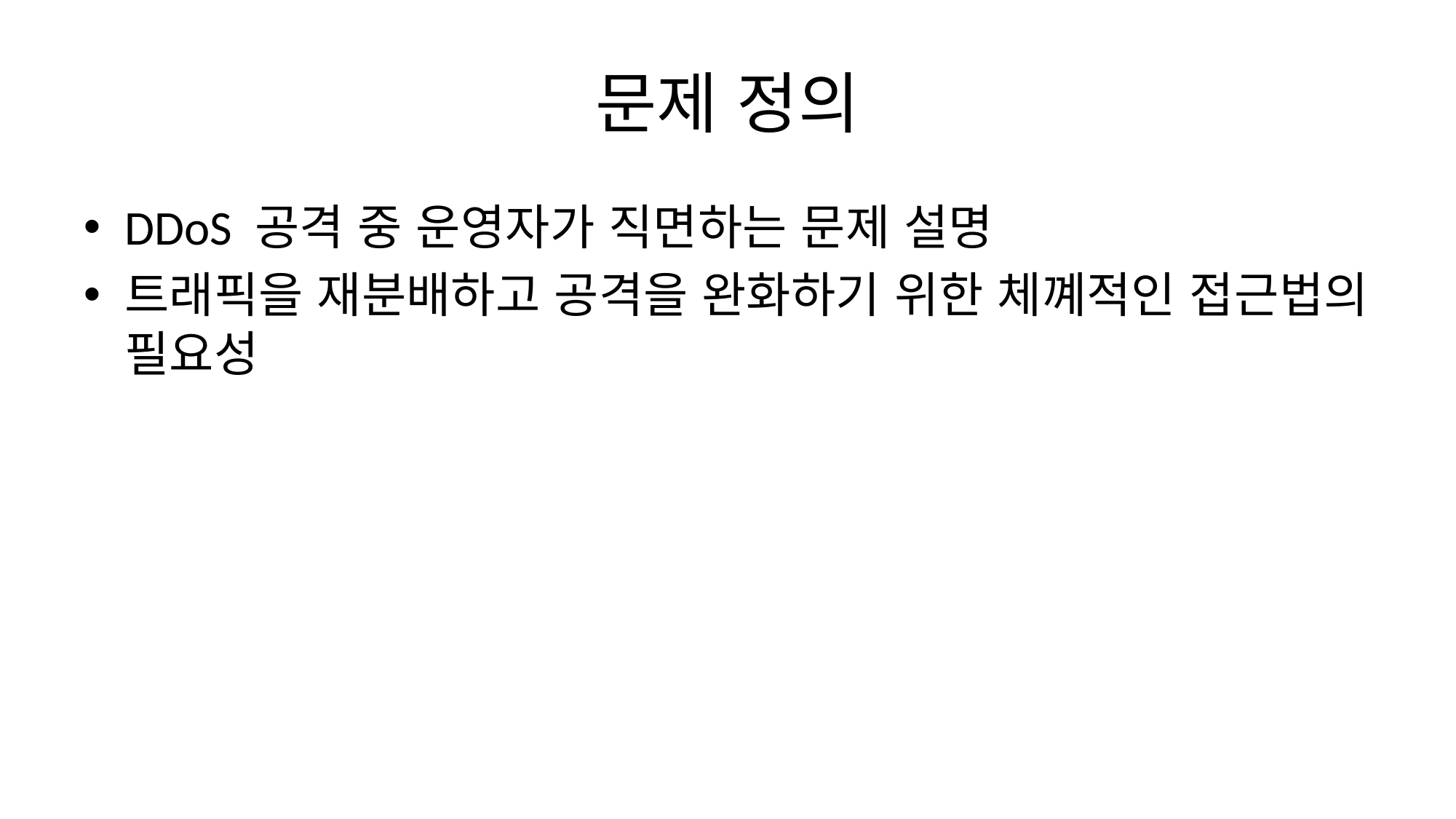

# 문제 정의
DDoS 공격 중 운영자가 직면하는 문제 설명
트래픽을 재분배하고 공격을 완화하기 위한 체꼐적인 접근법의 필요성